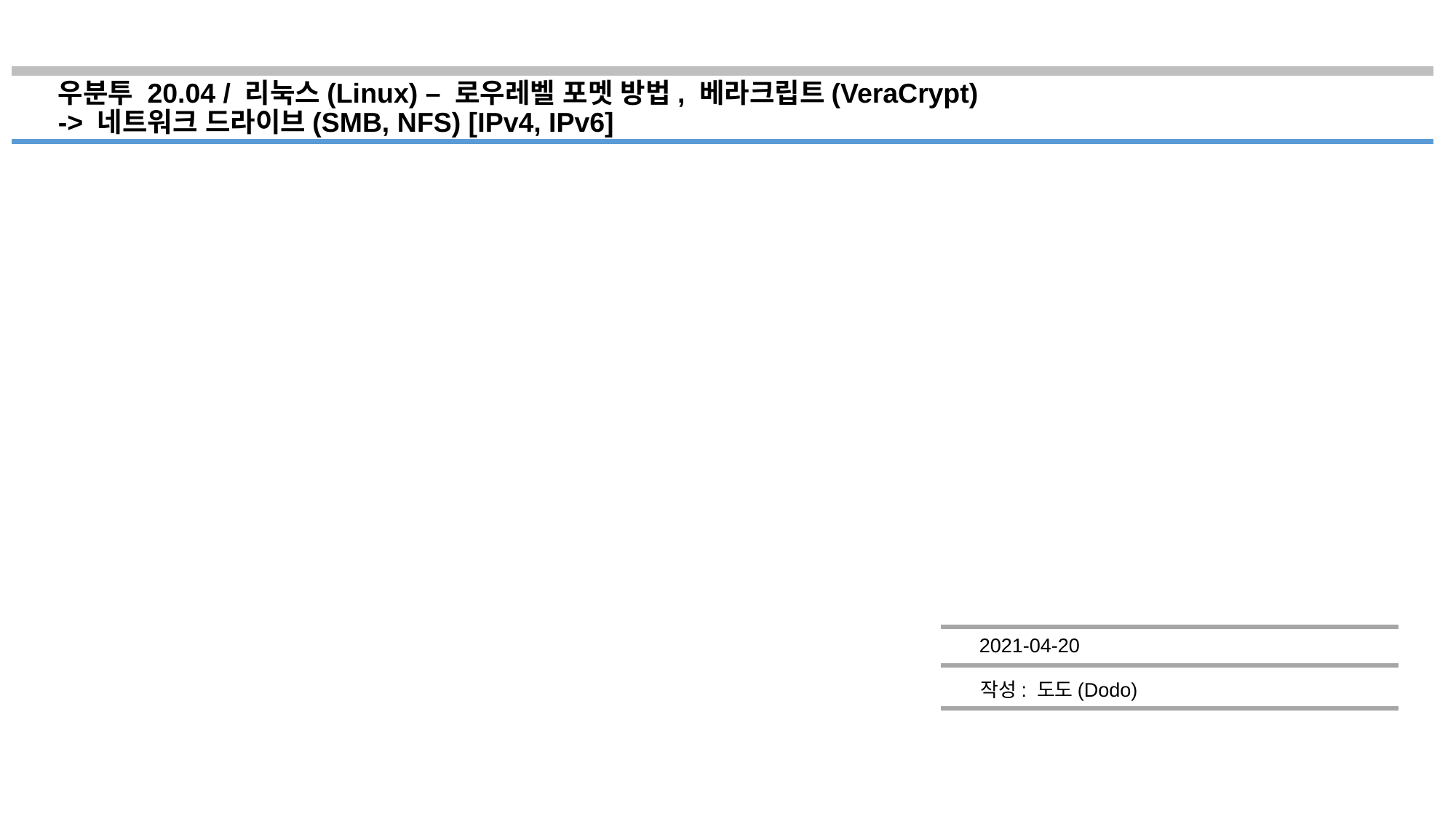

# 우분투 20.04 / 리눅스(Linux) – 로우레벨 포멧 방법, 베라크립트(VeraCrypt) -> 네트워크 드라이브(SMB, NFS) [IPv4, IPv6]
2021-04-20
작성: 도도(Dodo)